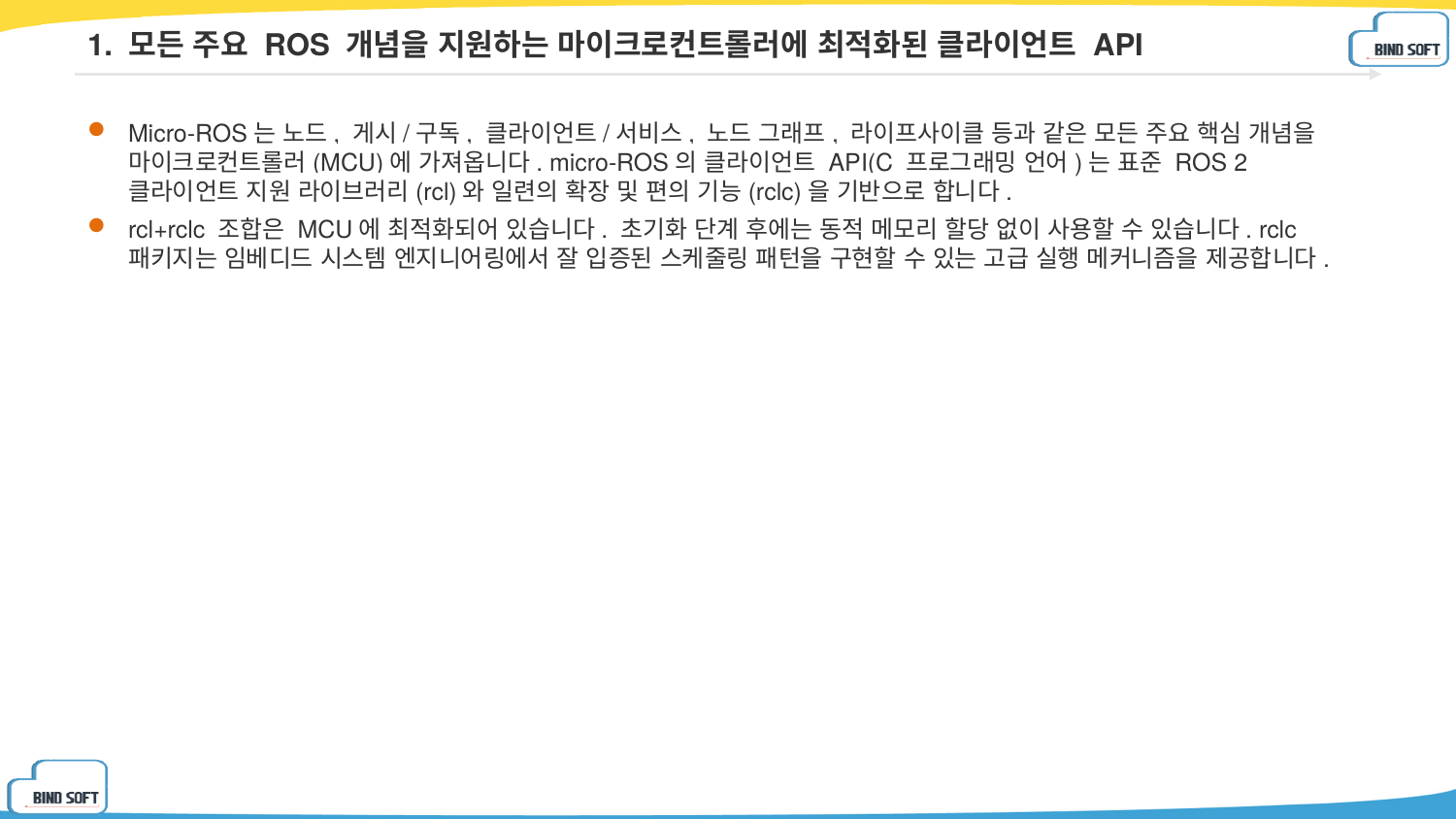

# 1. 모든 주요 ROS 개념을 지원하는 마이크로컨트롤러에 최적화된 클라이언트 API
Micro-ROS는 노드, 게시/구독, 클라이언트/서비스, 노드 그래프, 라이프사이클 등과 같은 모든 주요 핵심 개념을 마이크로컨트롤러(MCU)에 가져옵니다. micro-ROS의 클라이언트 API(C 프로그래밍 언어)는 표준 ROS 2 클라이언트 지원 라이브러리(rcl)와 일련의 확장 및 편의 기능(rclc)을 기반으로 합니다.
rcl+rclc 조합은 MCU에 최적화되어 있습니다. 초기화 단계 후에는 동적 메모리 할당 없이 사용할 수 있습니다. rclc 패키지는 임베디드 시스템 엔지니어링에서 잘 입증된 스케줄링 패턴을 구현할 수 있는 고급 실행 메커니즘을 제공합니다.